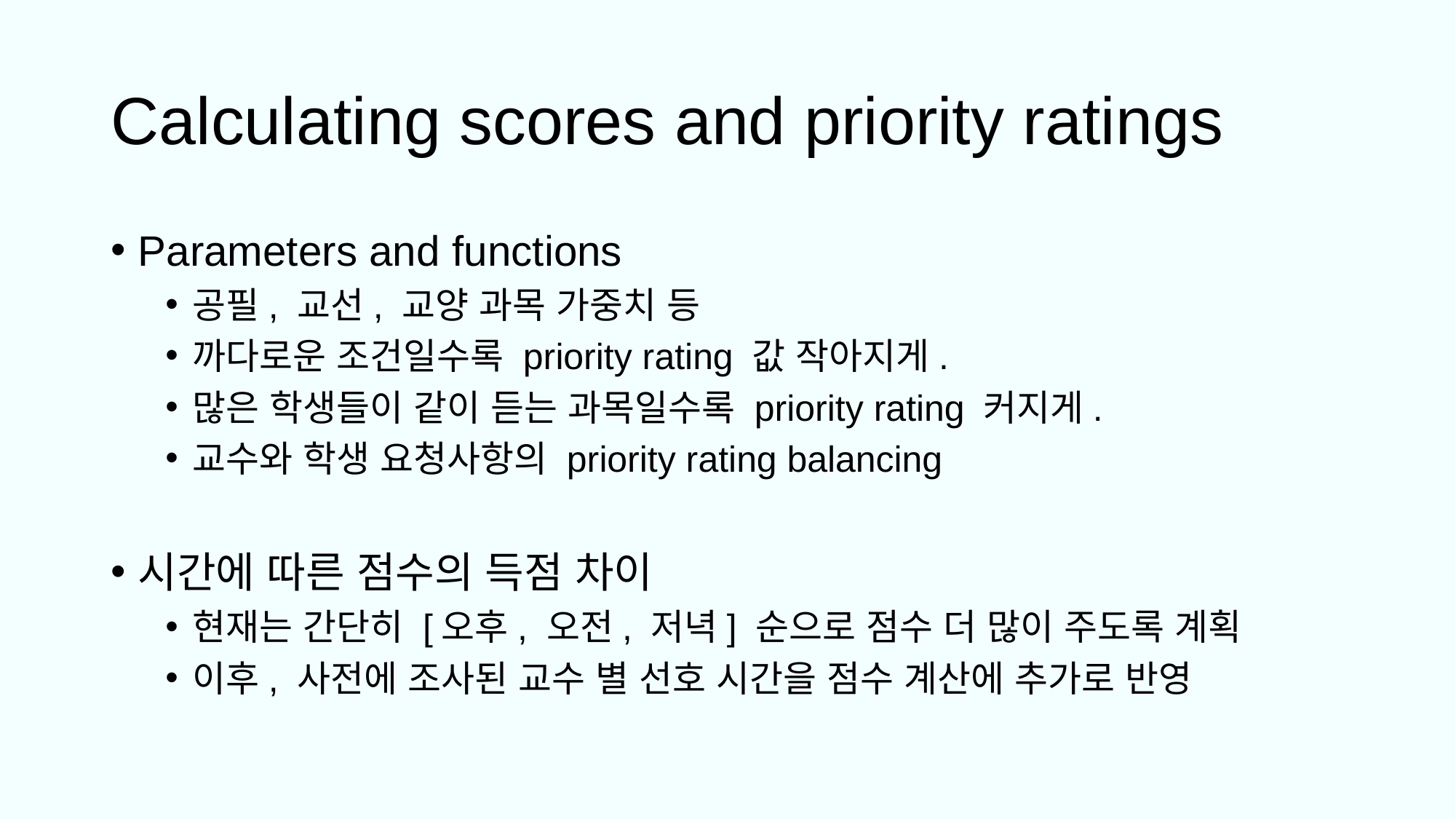

# Calculating scores and priority ratings
Parameters and functions
공필, 교선, 교양 과목 가중치 등
까다로운 조건일수록 priority rating 값 작아지게.
많은 학생들이 같이 듣는 과목일수록 priority rating 커지게.
교수와 학생 요청사항의 priority rating balancing

시간에 따른 점수의 득점 차이
현재는 간단히 [오후, 오전, 저녁] 순으로 점수 더 많이 주도록 계획
이후, 사전에 조사된 교수 별 선호 시간을 점수 계산에 추가로 반영